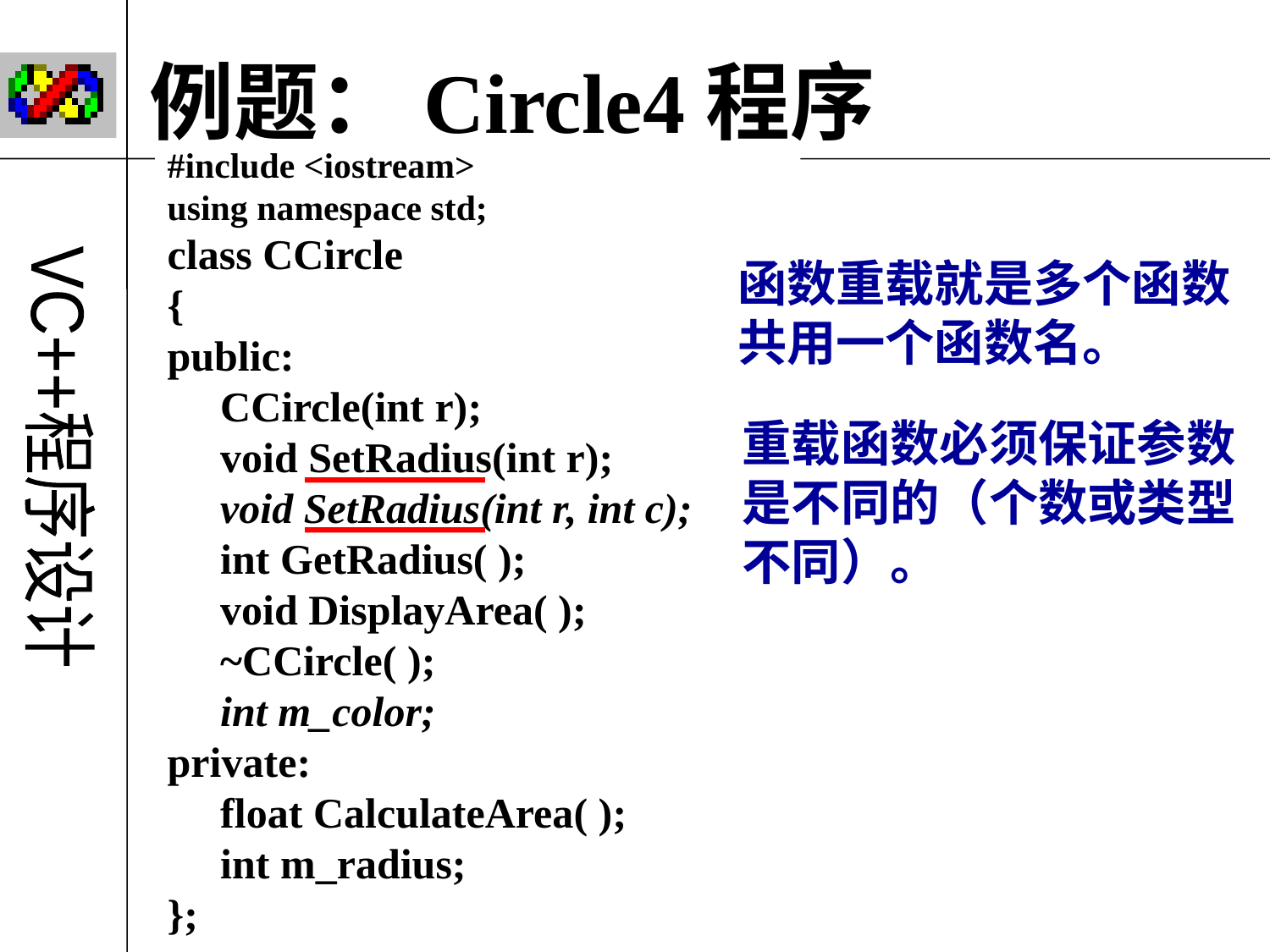

例题：Circle4程序
#include <iostream>
using namespace std;
class CCircle
{
public:
     CCircle(int r);
     void SetRadius(int r);
     void SetRadius(int r, int c);
     int GetRadius( );
     void DisplayArea( );
     ~CCircle( );
     int m_color;
private:
     float CalculateArea( );
     int m_radius;
};
函数重载就是多个函数共用一个函数名。
重载函数必须保证参数是不同的（个数或类型不同）。